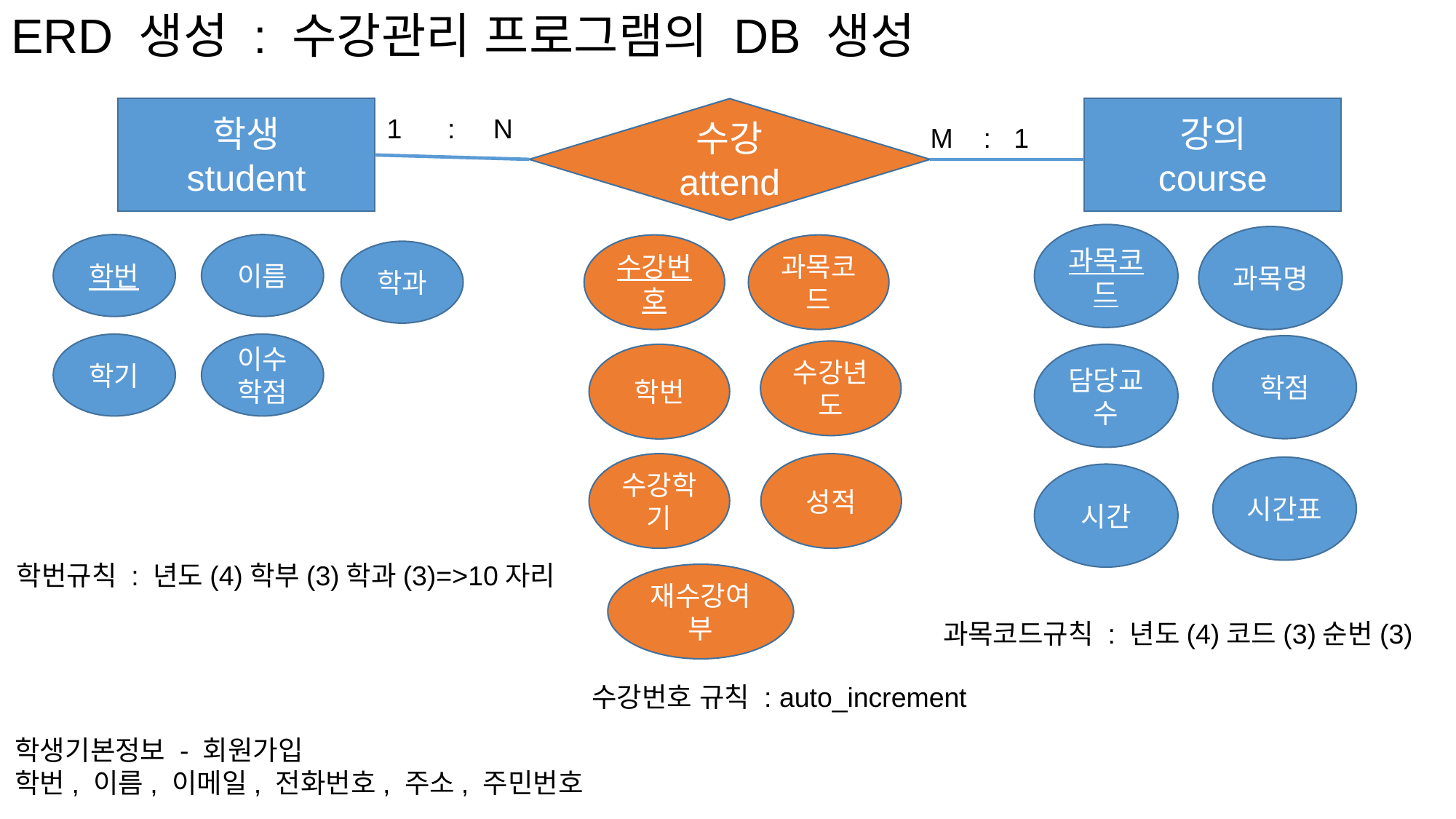

ERD 생성 : 수강관리 프로그램의 DB 생성
학생
student
수강
attend
강의
course
1      :     N
    M    :   1
과목코드
과목명
이름
학번
수강번호
과목코드
학과
학기
이수학점
학점
수강년도
학번
담당교수
수강학기
성적
시간표
시간
학번규칙 : 년도(4)학부(3)학과(3)=>10자리
재수강여부
과목코드규칙 : 년도(4)코드(3)순번(3)
수강번호 규칙 : auto_increment
학생기본정보 - 회원가입
학번, 이름, 이메일, 전화번호, 주소, 주민번호